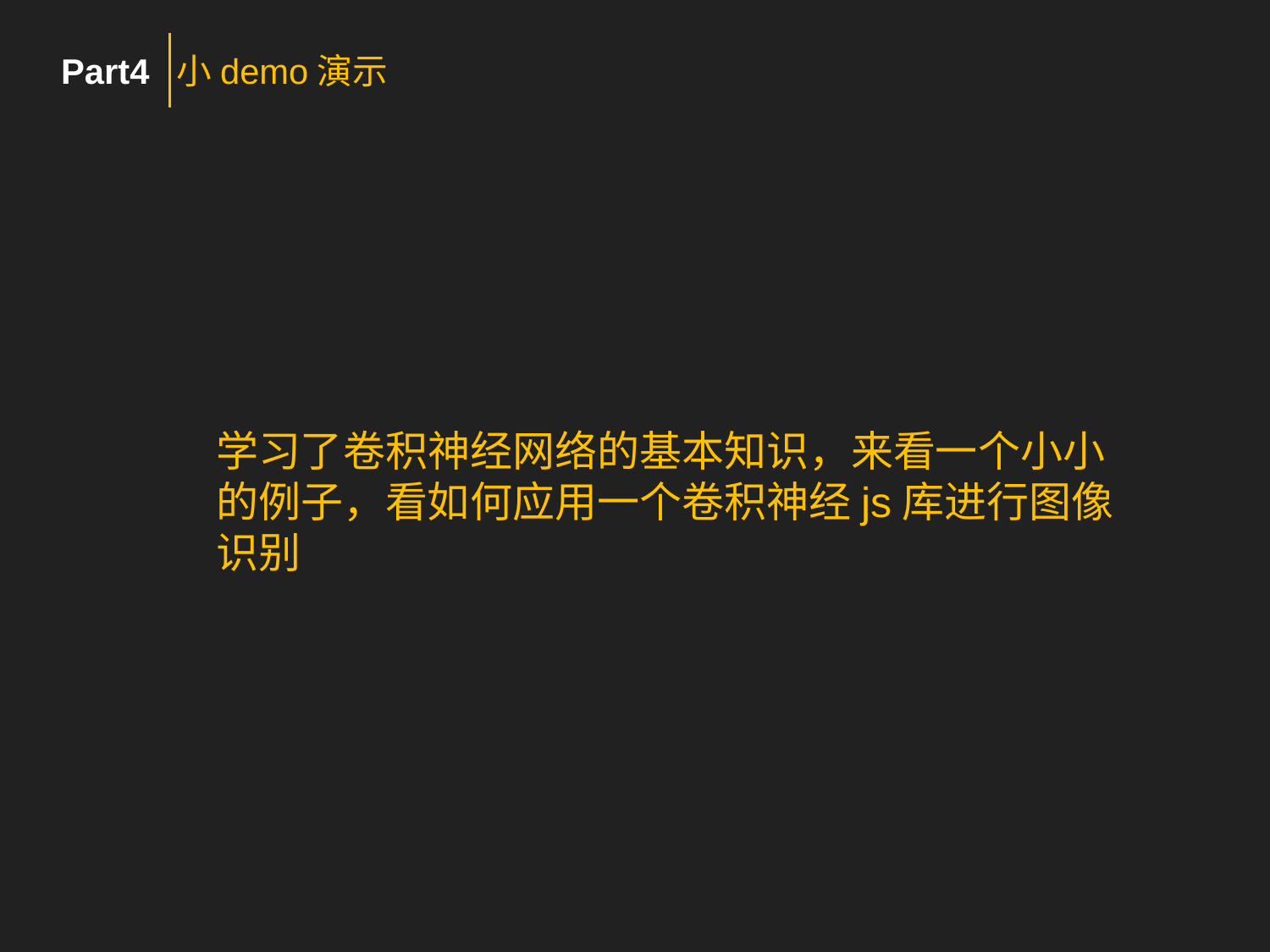

Part4
小demo演示
学习了卷积神经网络的基本知识，来看一个小小的例子，看如何应用一个卷积神经js库进行图像识别